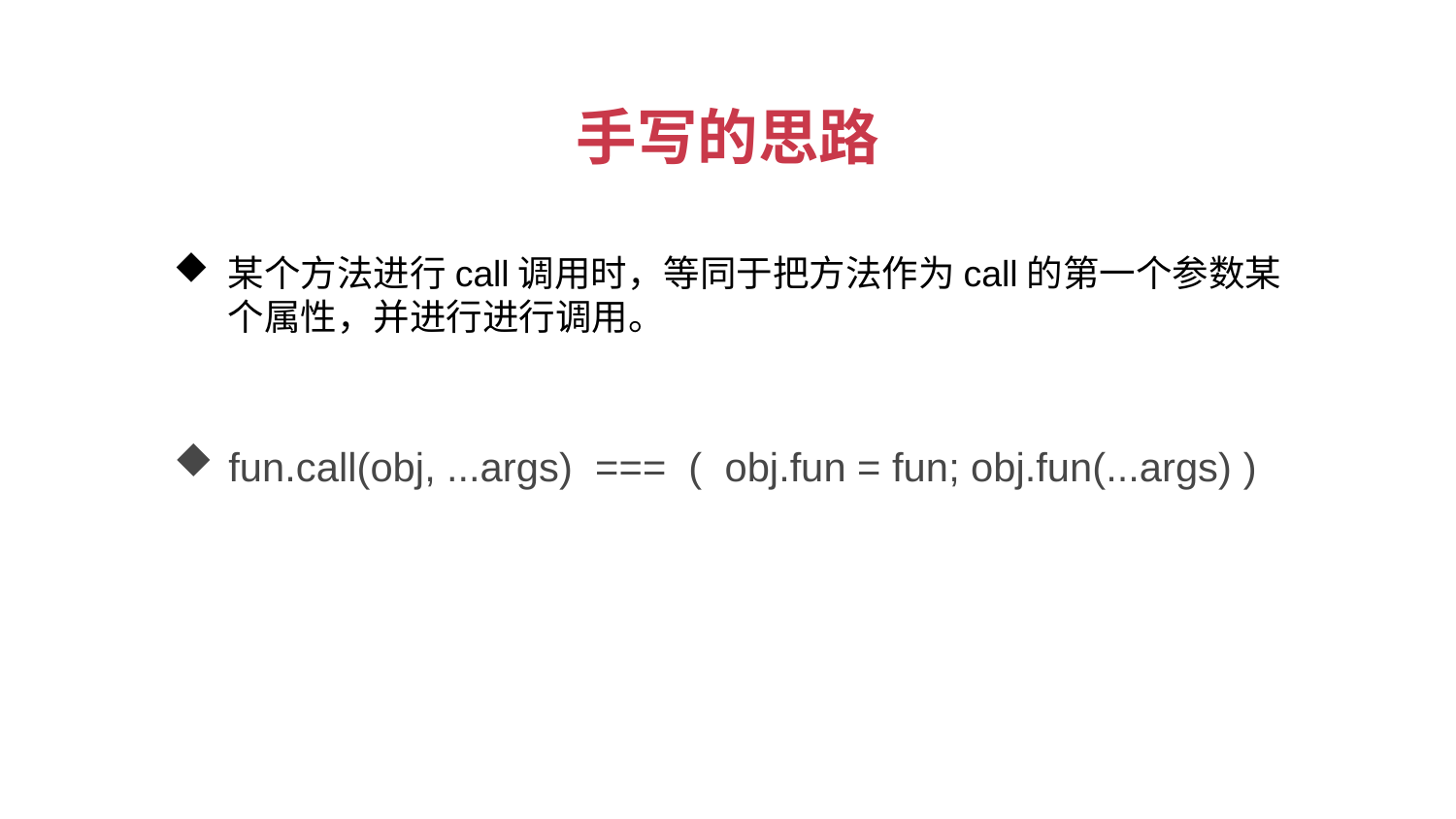

手写的思路
某个方法进行call调用时，等同于把方法作为call的第一个参数某个属性，并进行进行调用。
fun.call(obj, ...args)  ===  (  obj.fun = fun; obj.fun(...args) )